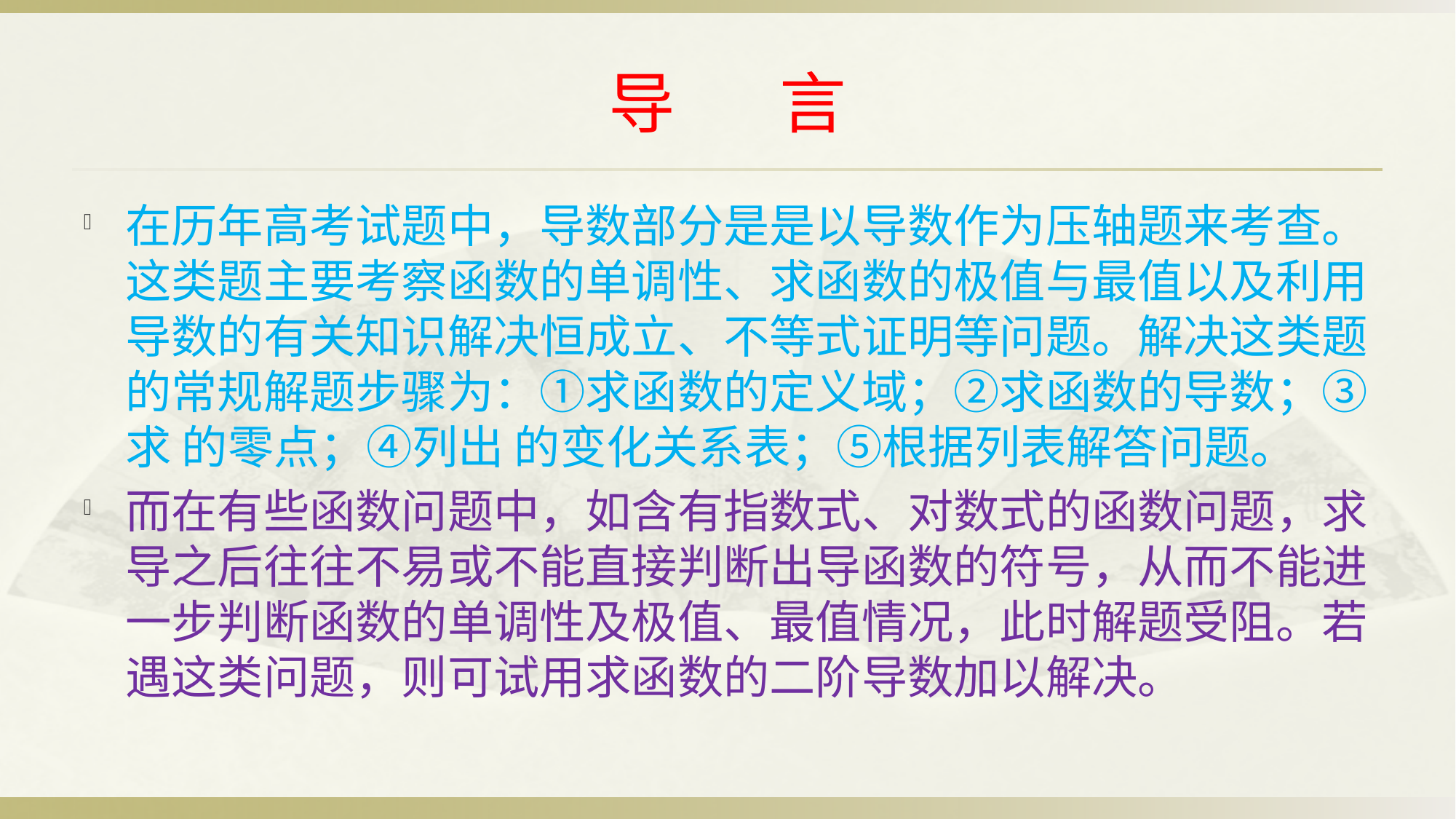

# 导       言
在历年高考试题中，导数部分是是以导数作为压轴题来考查。这类题主要考察函数的单调性、求函数的极值与最值以及利用导数的有关知识解决恒成立、不等式证明等问题。解决这类题的常规解题步骤为：①求函数的定义域；②求函数的导数；③求 的零点；④列出 的变化关系表；⑤根据列表解答问题。
而在有些函数问题中，如含有指数式、对数式的函数问题，求导之后往往不易或不能直接判断出导函数的符号，从而不能进一步判断函数的单调性及极值、最值情况，此时解题受阻。若遇这类问题，则可试用求函数的二阶导数加以解决。